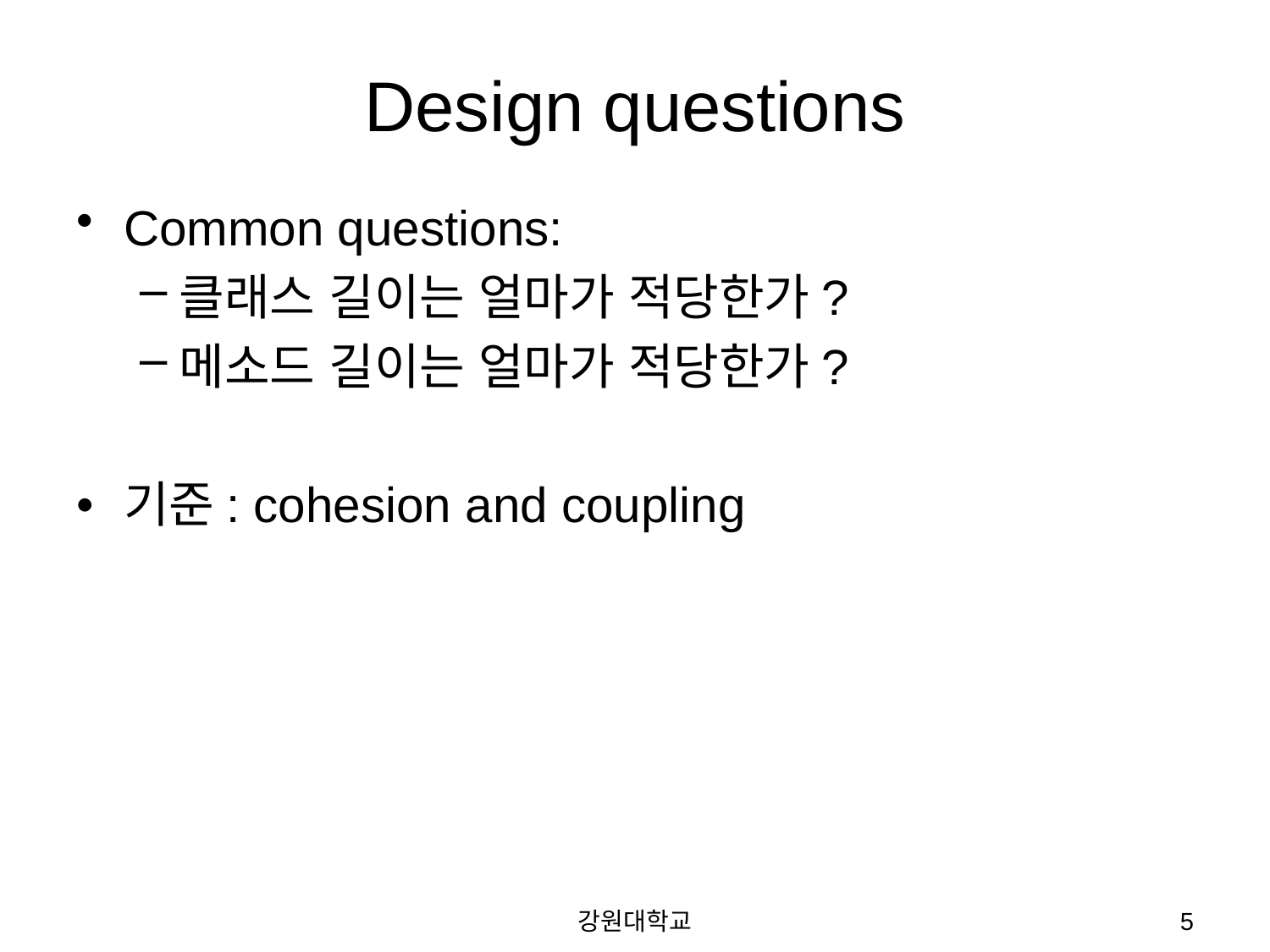

# Design questions
Common questions:
클래스 길이는 얼마가 적당한가?
메소드 길이는 얼마가 적당한가?

기준: cohesion and coupling
강원대학교
5